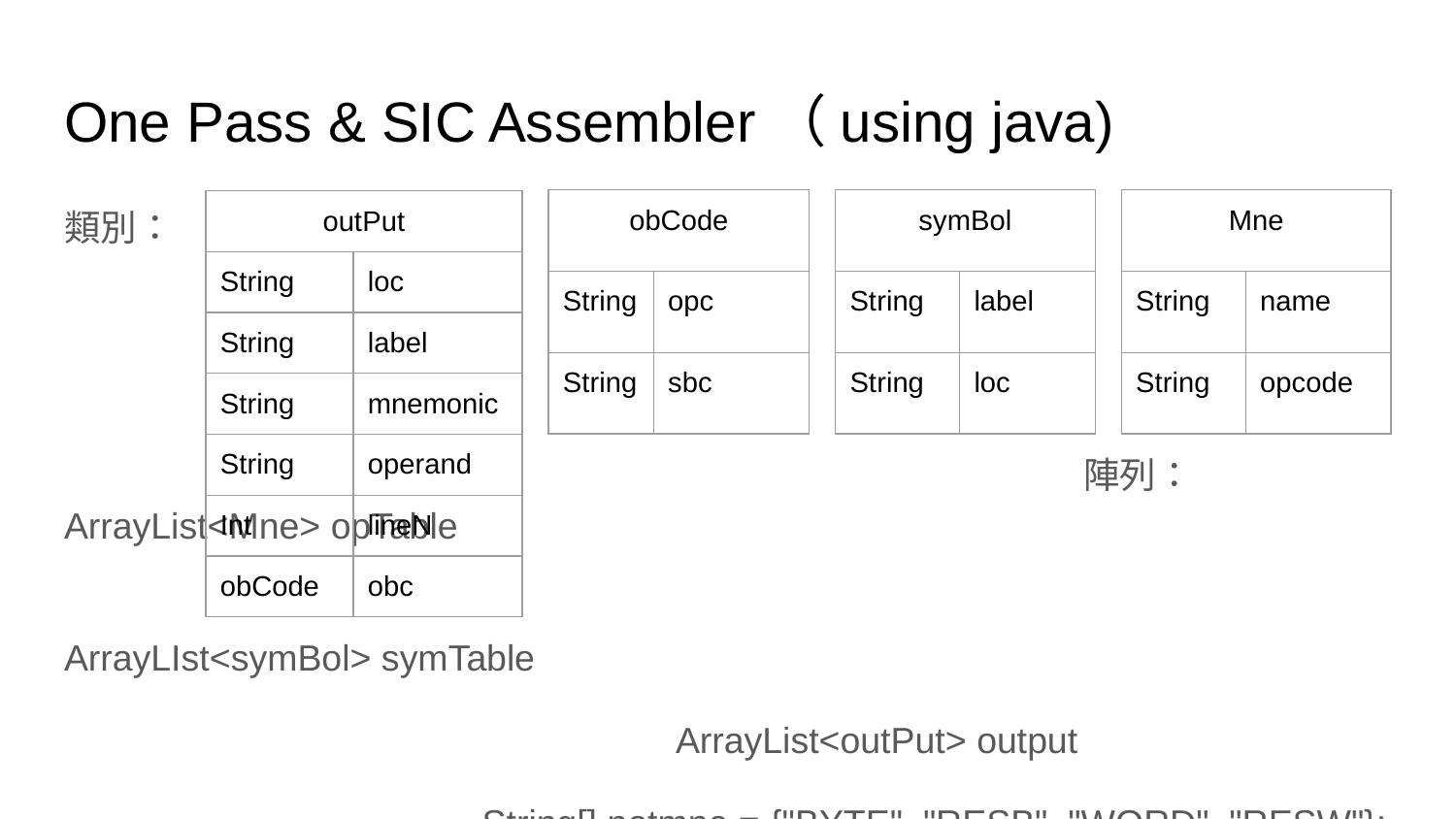

# One Pass & SIC Assembler（using java)
類別：

							陣列：ArrayList<Mne> opTable
								   ArrayLIst<symBol> symTable
                                                            ArrayList<outPut> output
                                         String[] notmne = {"BYTE", "RESB", "WORD", "RESW"};
| obCode |  |
| --- | --- |
| String | opc |
| String | sbc |
| symBol |  |
| --- | --- |
| String | label |
| String | loc |
| Mne |  |
| --- | --- |
| String | name |
| String | opcode |
| outPut |  |
| --- | --- |
| String | loc |
| String | label |
| String | mnemonic |
| String | operand |
| Int | lineN |
| obCode | obc |